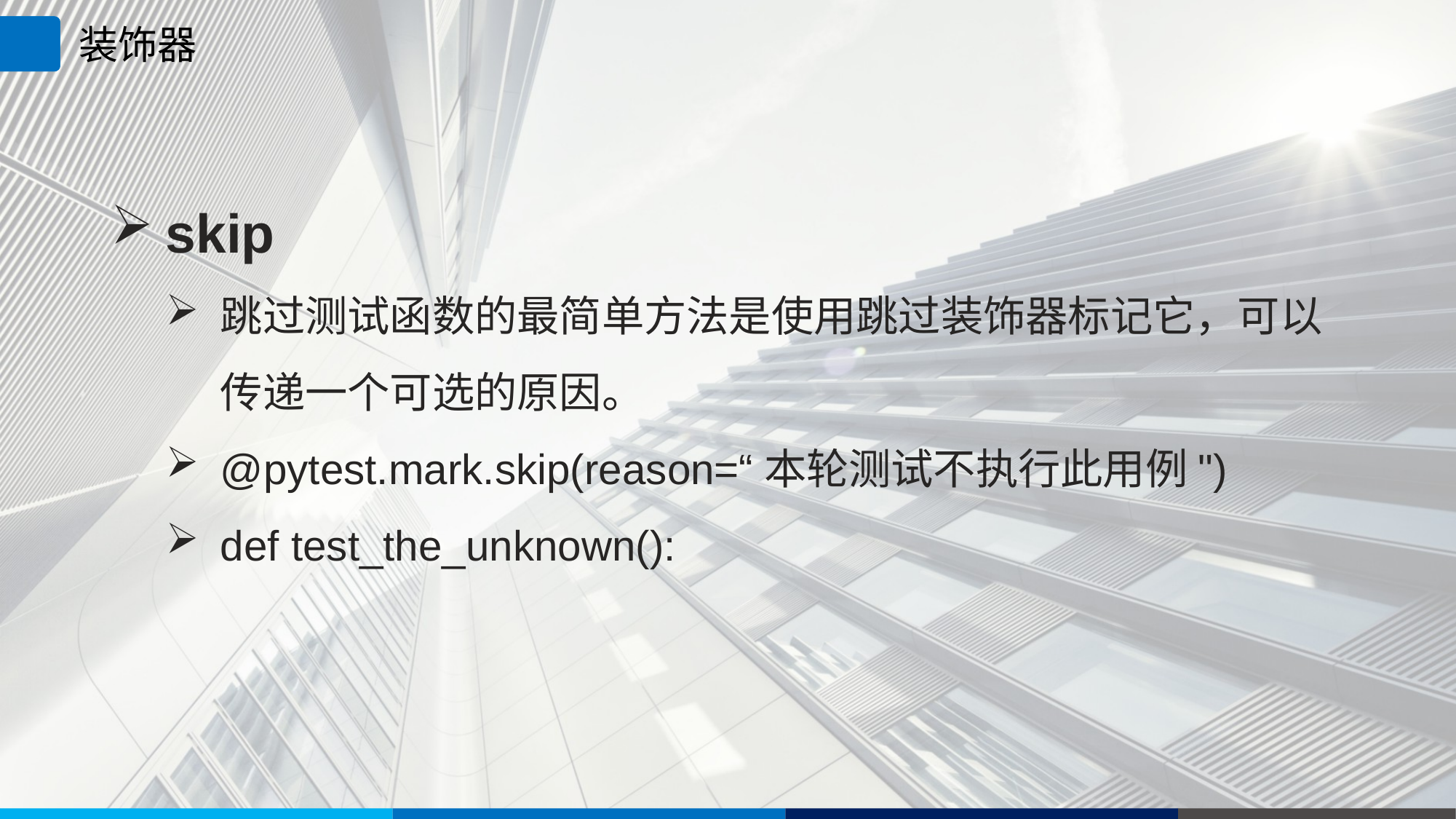

装饰器

skip
跳过测试函数的最简单方法是使用跳过装饰器标记它，可以传递一个可选的原因。
@pytest.mark.skip(reason=“本轮测试不执行此用例")
def test_the_unknown():